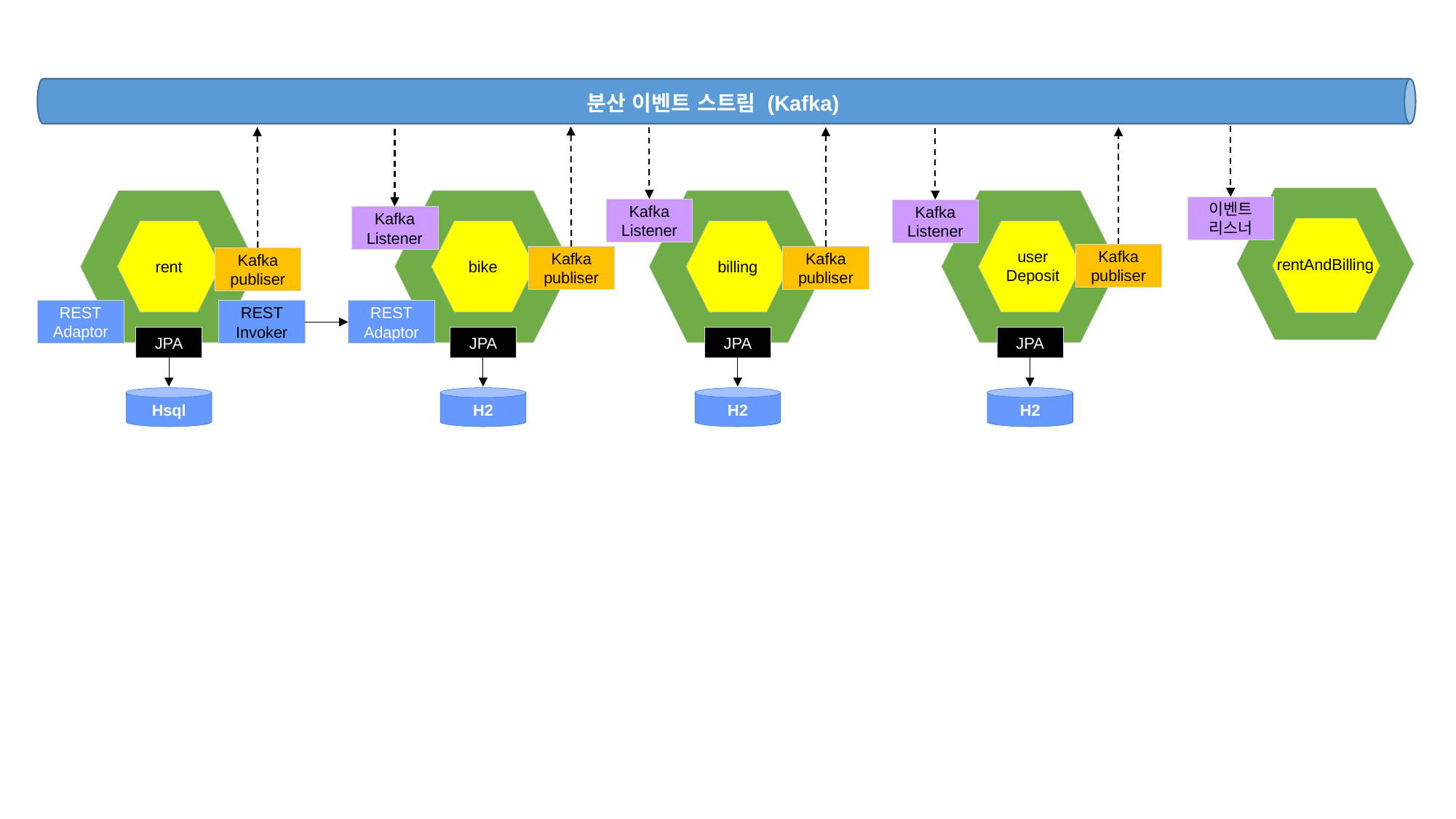

분산 이벤트 스트림 (Kafka)

이벤트
리스너
Kafka
Listener
Kafka
Listener
Kafka
Listener

rent
bike
billing

user
Deposit
Kafka
publiser
Kafka
publiser
Kafka
publiser
Kafka
publiser
rentAndBilling
REST
Adaptor
REST
Invoker
REST
Adaptor
JPA
JPA
JPA
JPA
Hsql
H2
H2
H2